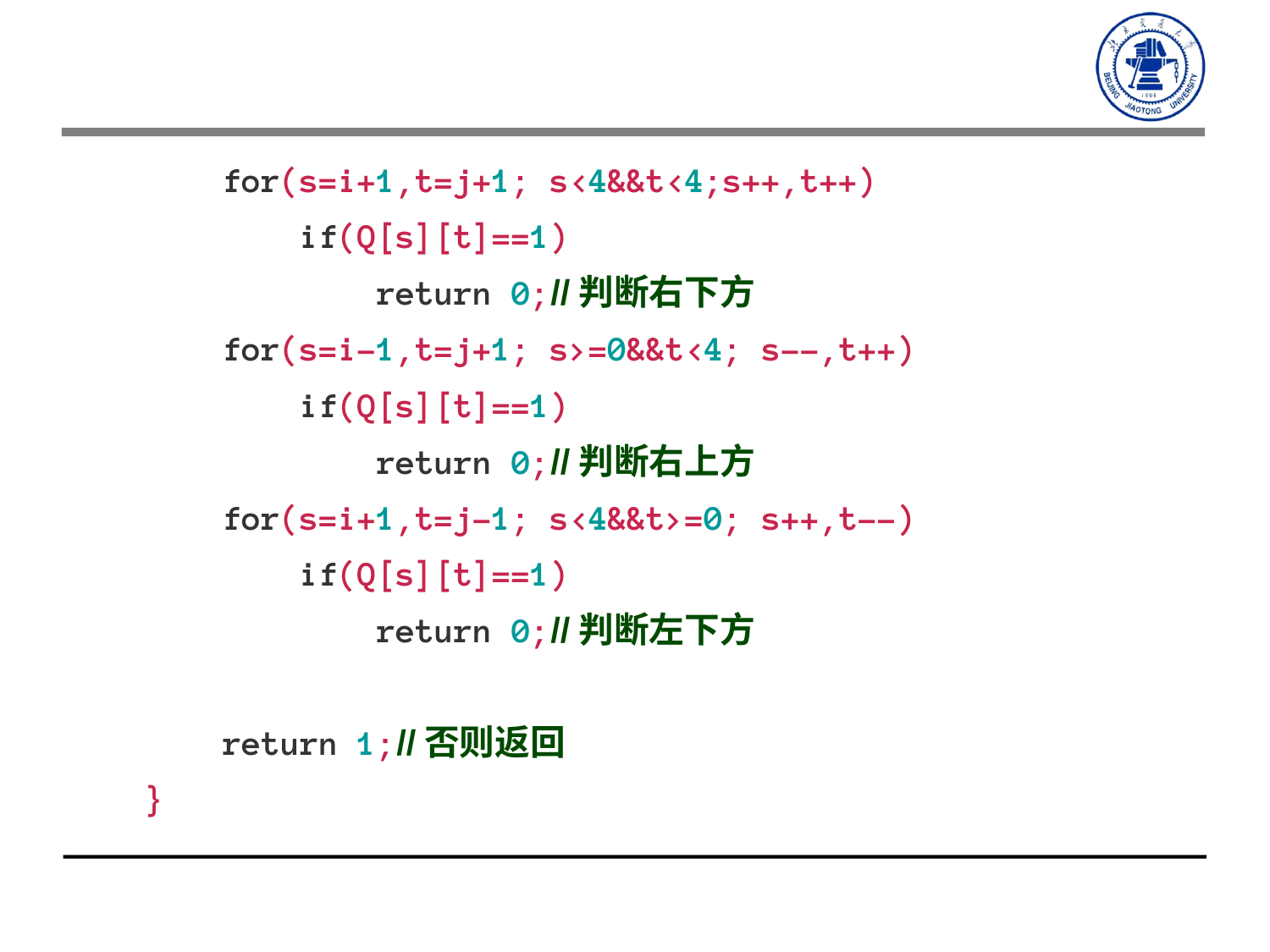

for(s=i+1,t=j+1; s<4&&t<4;s++,t++)
        if(Q[s][t]==1)
            return 0;//判断右下方
    for(s=i-1,t=j+1; s>=0&&t<4; s--,t++)
        if(Q[s][t]==1)
            return 0;//判断右上方
    for(s=i+1,t=j-1; s<4&&t>=0; s++,t--)
        if(Q[s][t]==1)
            return 0;//判断左下方

    return 1;//否则返回
}